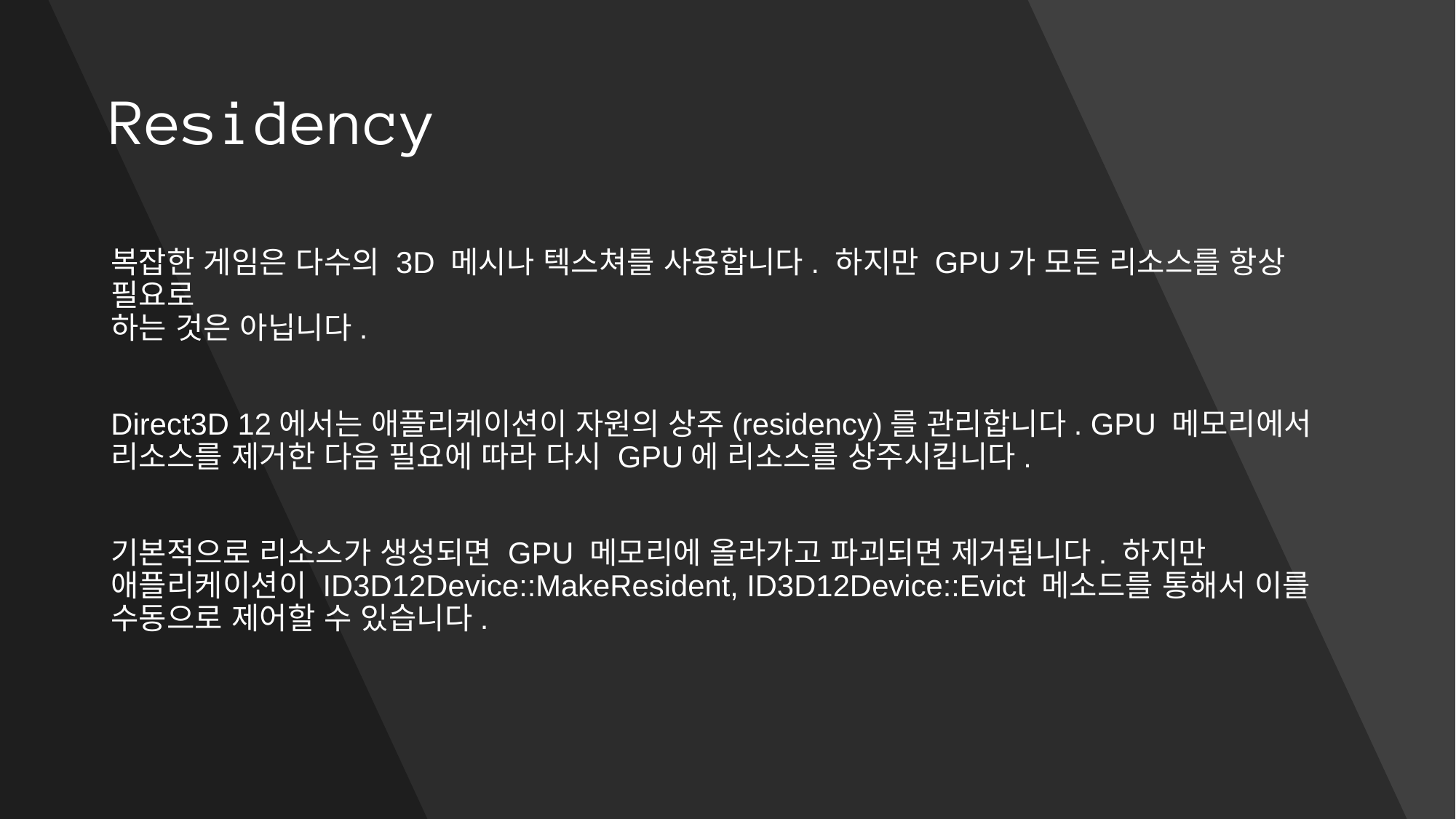

# Residency
복잡한 게임은 다수의 3D 메시나 텍스쳐를 사용합니다. 하지만 GPU가 모든 리소스를 항상 필요로
하는 것은 아닙니다.

Direct3D 12에서는 애플리케이션이 자원의 상주(residency)를 관리합니다. GPU 메모리에서 리소스를 제거한 다음 필요에 따라 다시 GPU에 리소스를 상주시킵니다.

기본적으로 리소스가 생성되면 GPU 메모리에 올라가고 파괴되면 제거됩니다. 하지만 애플리케이션이 ID3D12Device::MakeResident, ID3D12Device::Evict 메소드를 통해서 이를 수동으로 제어할 수 있습니다.